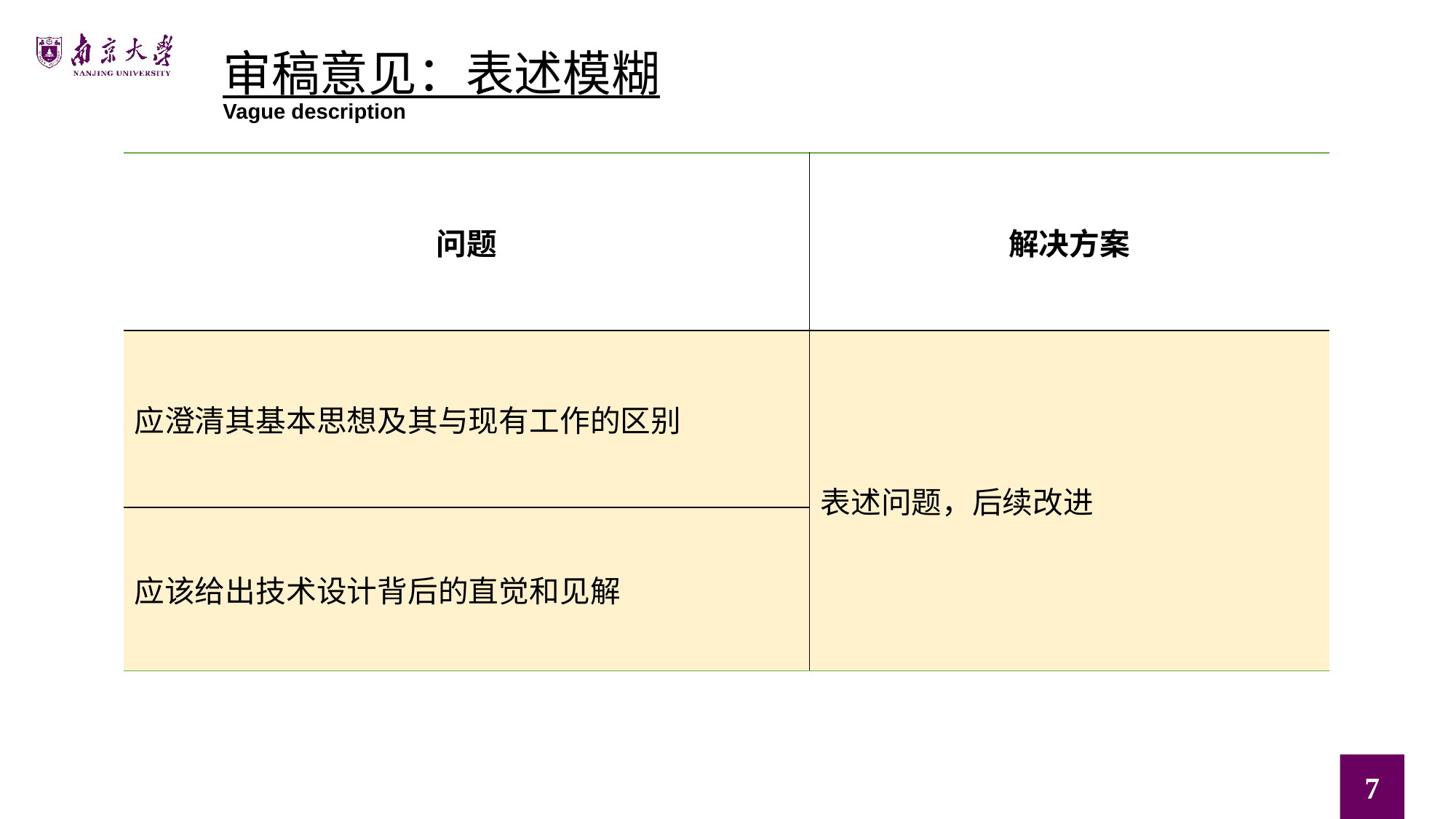

审稿意见：表述模糊
Vague description
| 问题 | 解决方案 |
| --- | --- |
| 应澄清其基本思想及其与现有工作的区别 | 表述问题，后续改进 |
| 应该给出技术设计背后的直觉和见解 |  |
7